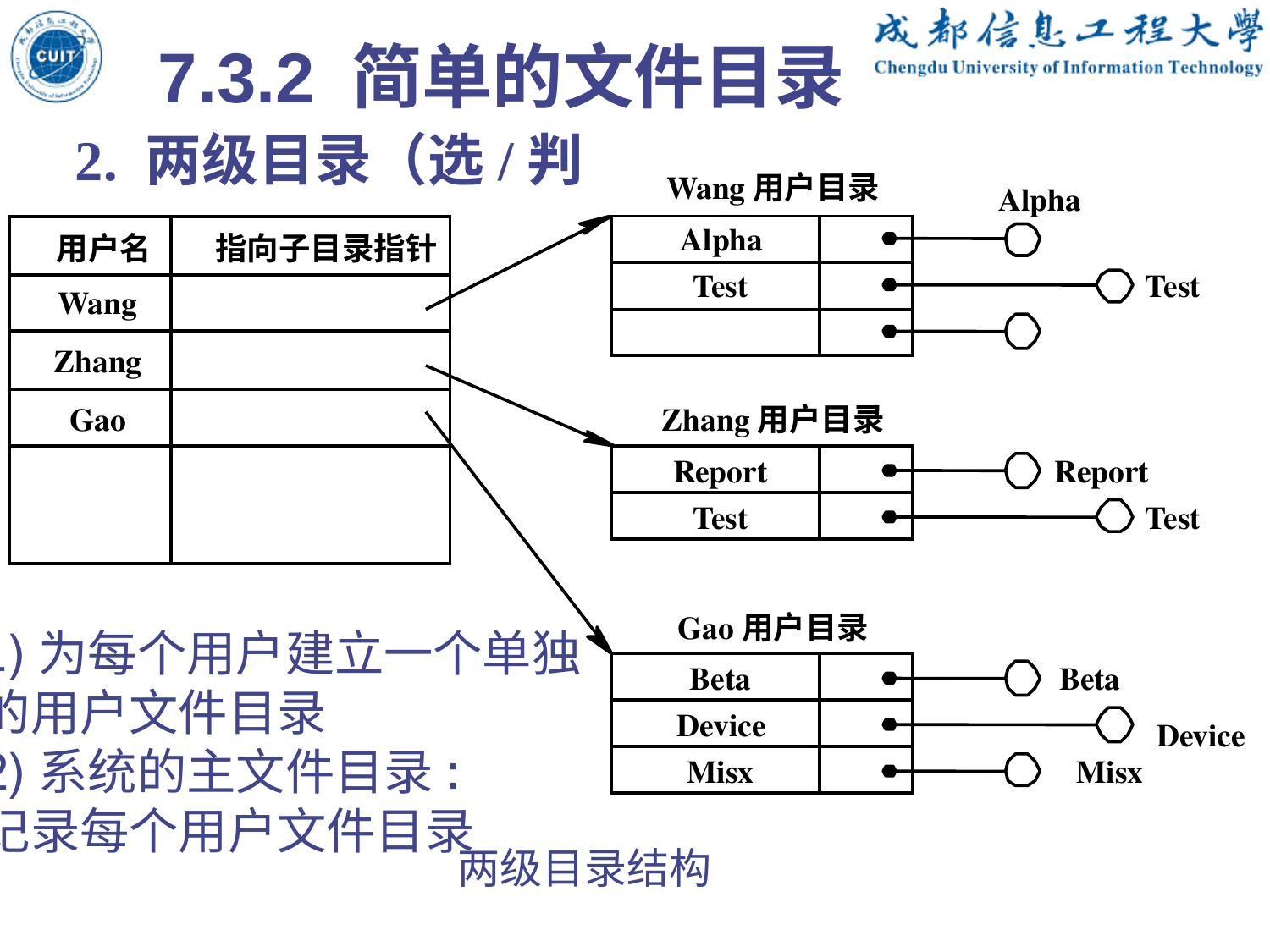

7.3.2 简单的文件目录
2. 两级目录（选/判
Wang用户目录
Alpha

Alpha

用户名
指向子目录指针

Test
Test

Wang

Zhang

Gao
Zhang用户目录

Report
Report

Test
Test

Gao用户目录

Beta
Beta

Device

Device

Misx
Misx

1)为每个用户建立一个单独
的用户文件目录
2)系统的主文件目录:
记录每个用户文件目录
两级目录结构